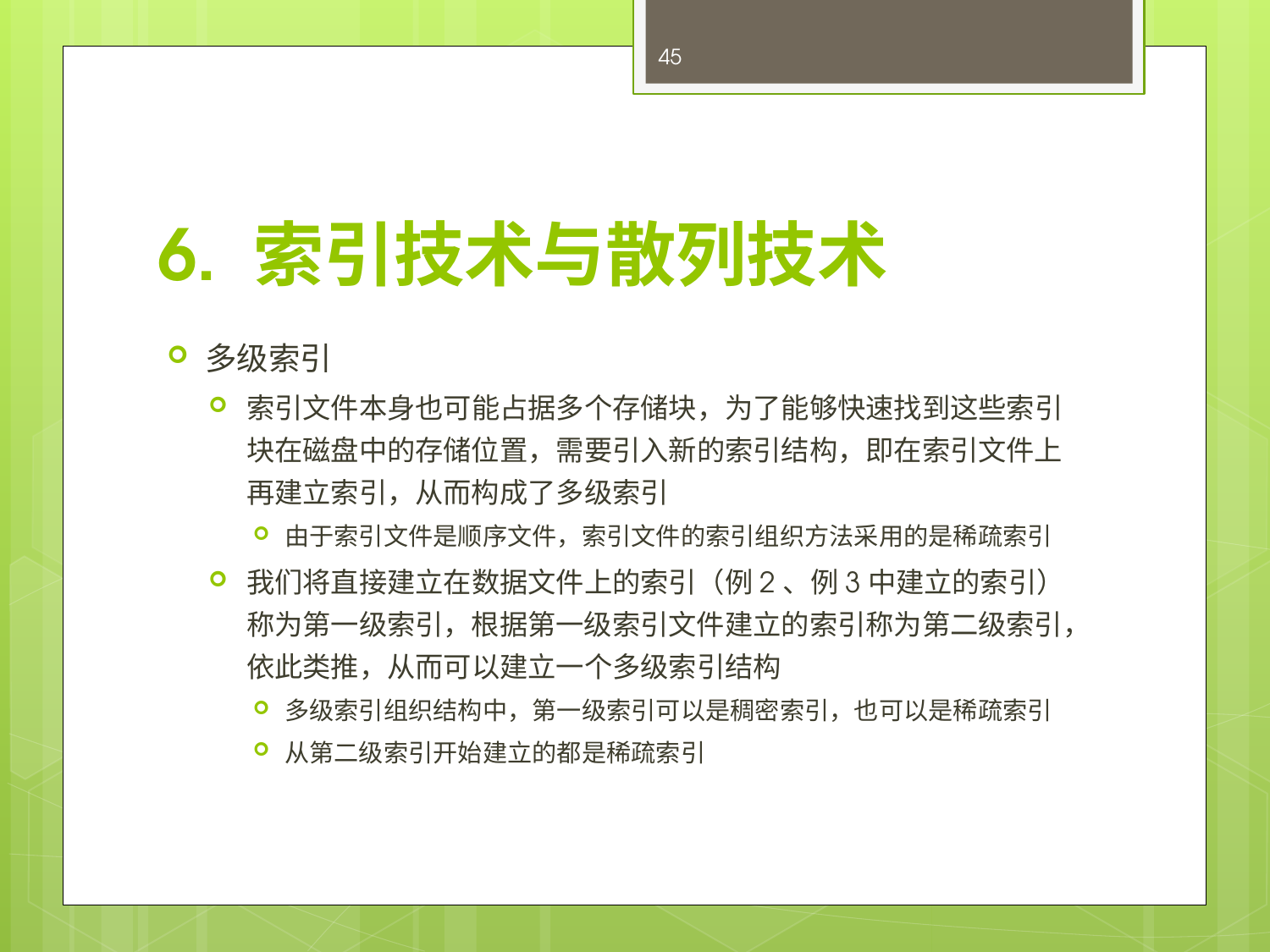

45
# 6. 索引技术与散列技术
多级索引
索引文件本身也可能占据多个存储块，为了能够快速找到这些索引块在磁盘中的存储位置，需要引入新的索引结构，即在索引文件上再建立索引，从而构成了多级索引
由于索引文件是顺序文件，索引文件的索引组织方法采用的是稀疏索引
我们将直接建立在数据文件上的索引（例2、例3中建立的索引）称为第一级索引，根据第一级索引文件建立的索引称为第二级索引，依此类推，从而可以建立一个多级索引结构
多级索引组织结构中，第一级索引可以是稠密索引，也可以是稀疏索引
从第二级索引开始建立的都是稀疏索引